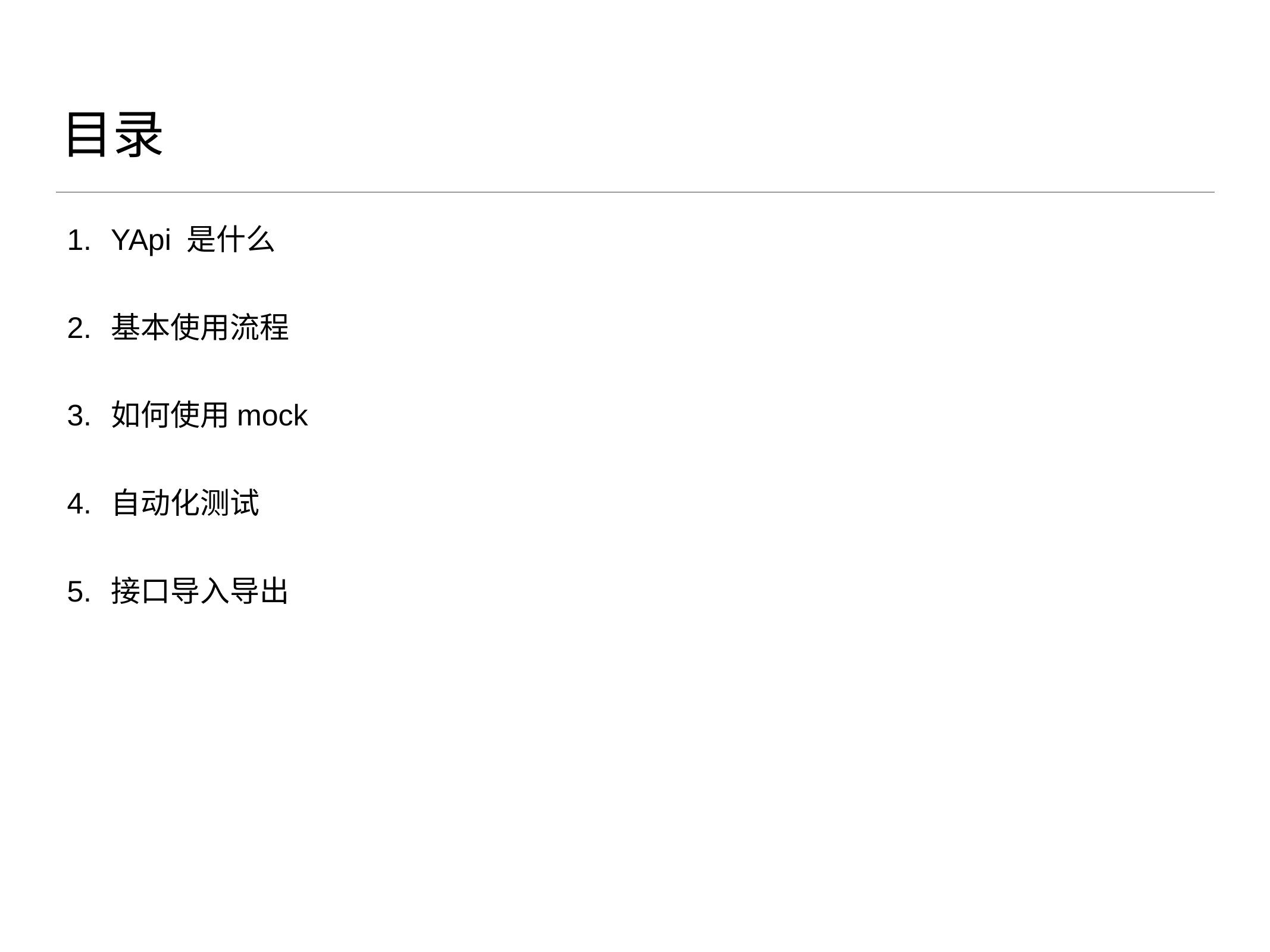

# 目录
YApi 是什么
基本使用流程
如何使用mock
自动化测试
接口导入导出